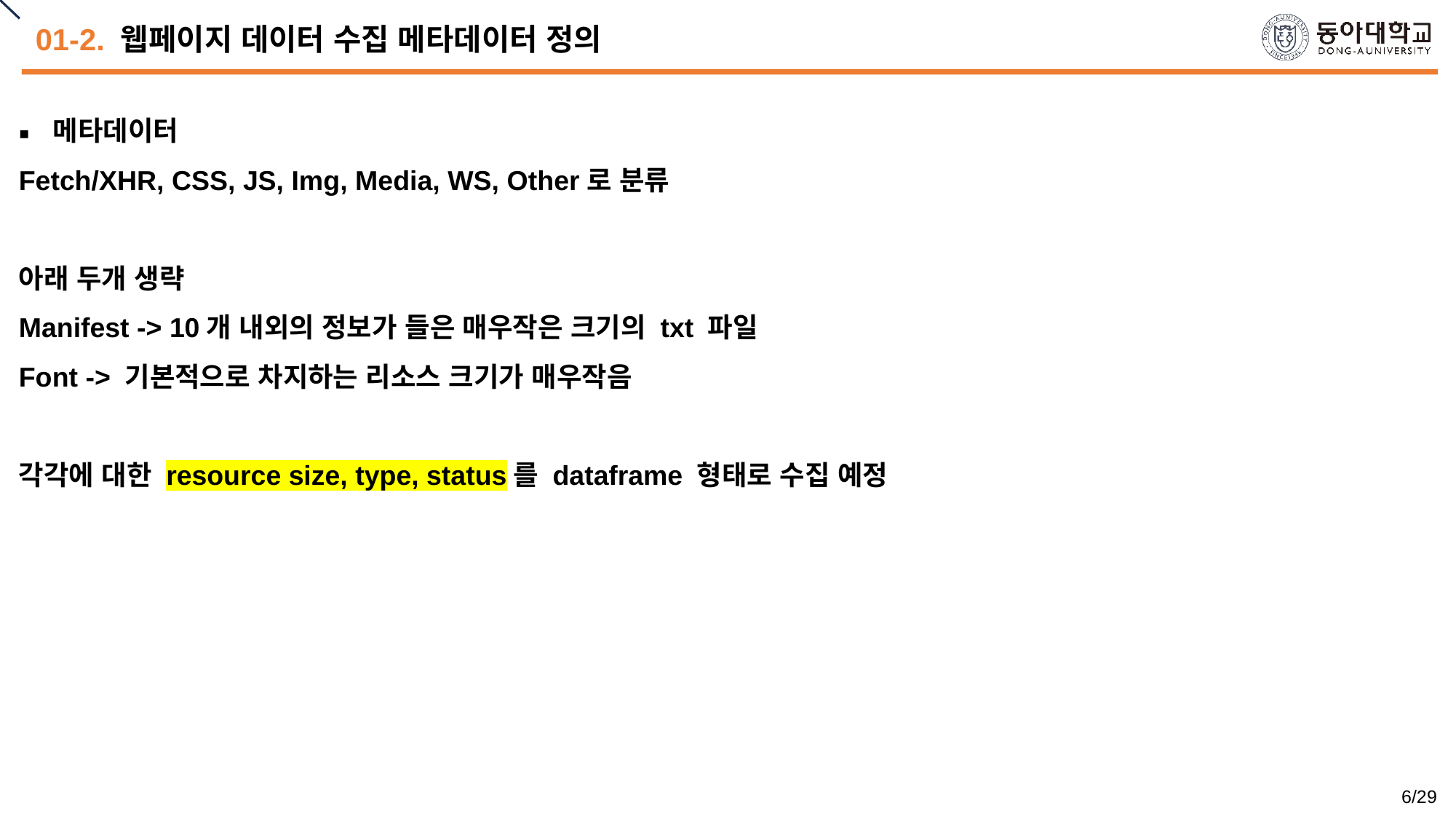

# 01-2. 웹페이지 데이터 수집 메타데이터 정의
메타데이터
Fetch/XHR, CSS, JS, Img, Media, WS, Other로 분류

아래 두개 생략
Manifest -> 10개 내외의 정보가 들은 매우작은 크기의 txt 파일
Font -> 기본적으로 차지하는 리소스 크기가 매우작음

각각에 대한 resource size, type, status를 dataframe 형태로 수집 예정